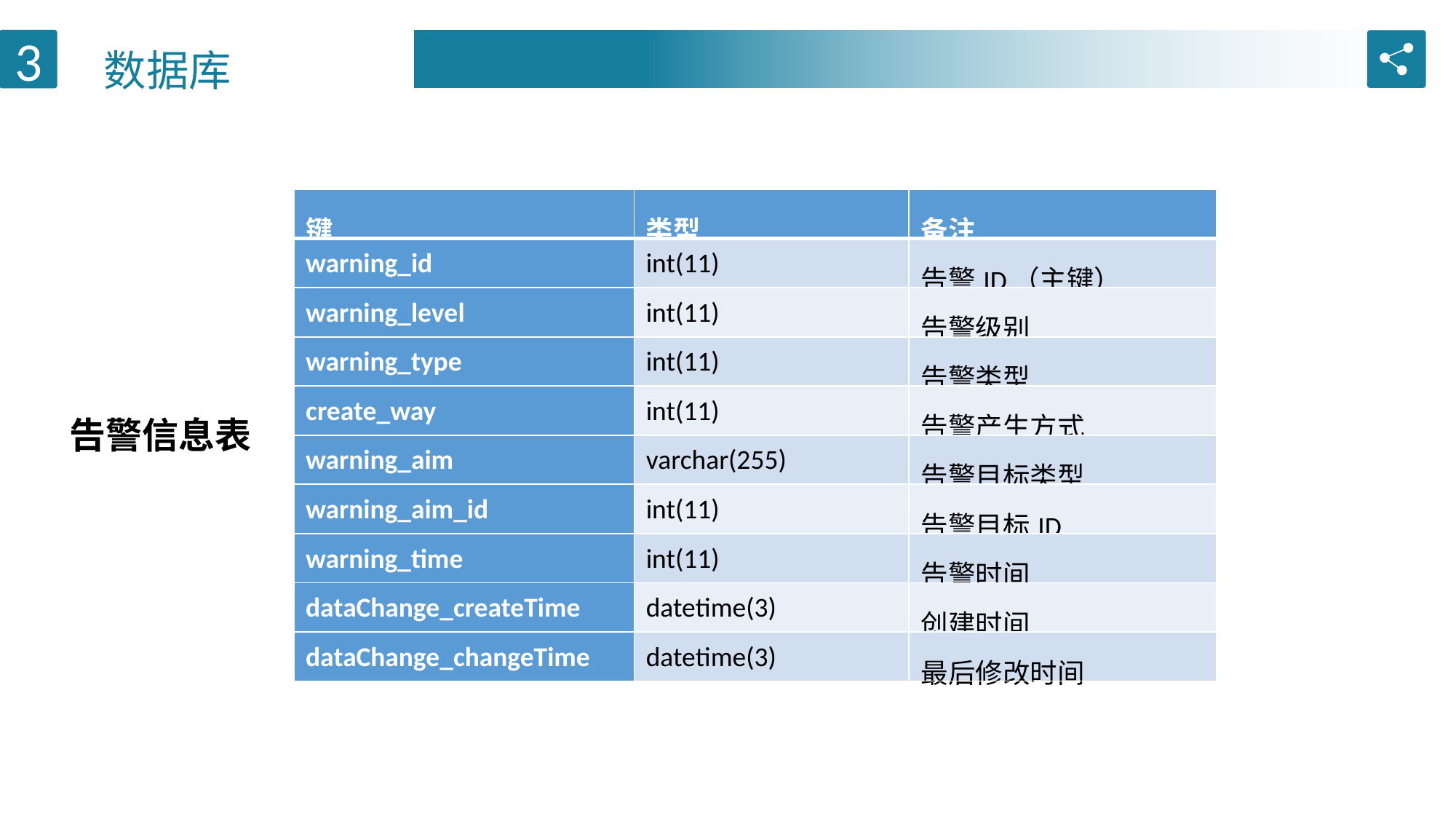

数据库
3

| 键 | 类型 | 备注 |
| --- | --- | --- |
| warning\_id | int(11) | 告警ID（主键） |
| warning\_level | int(11) | 告警级别 |
| warning\_type | int(11) | 告警类型 |
| create\_way | int(11) | 告警产生方式 |
| warning\_aim | varchar(255) | 告警目标类型 |
| warning\_aim\_id | int(11) | 告警目标ID |
| warning\_time | int(11) | 告警时间 |
| dataChange\_createTime | datetime(3) | 创建时间 |
| dataChange\_changeTime | datetime(3) | 最后修改时间 |
告警信息表